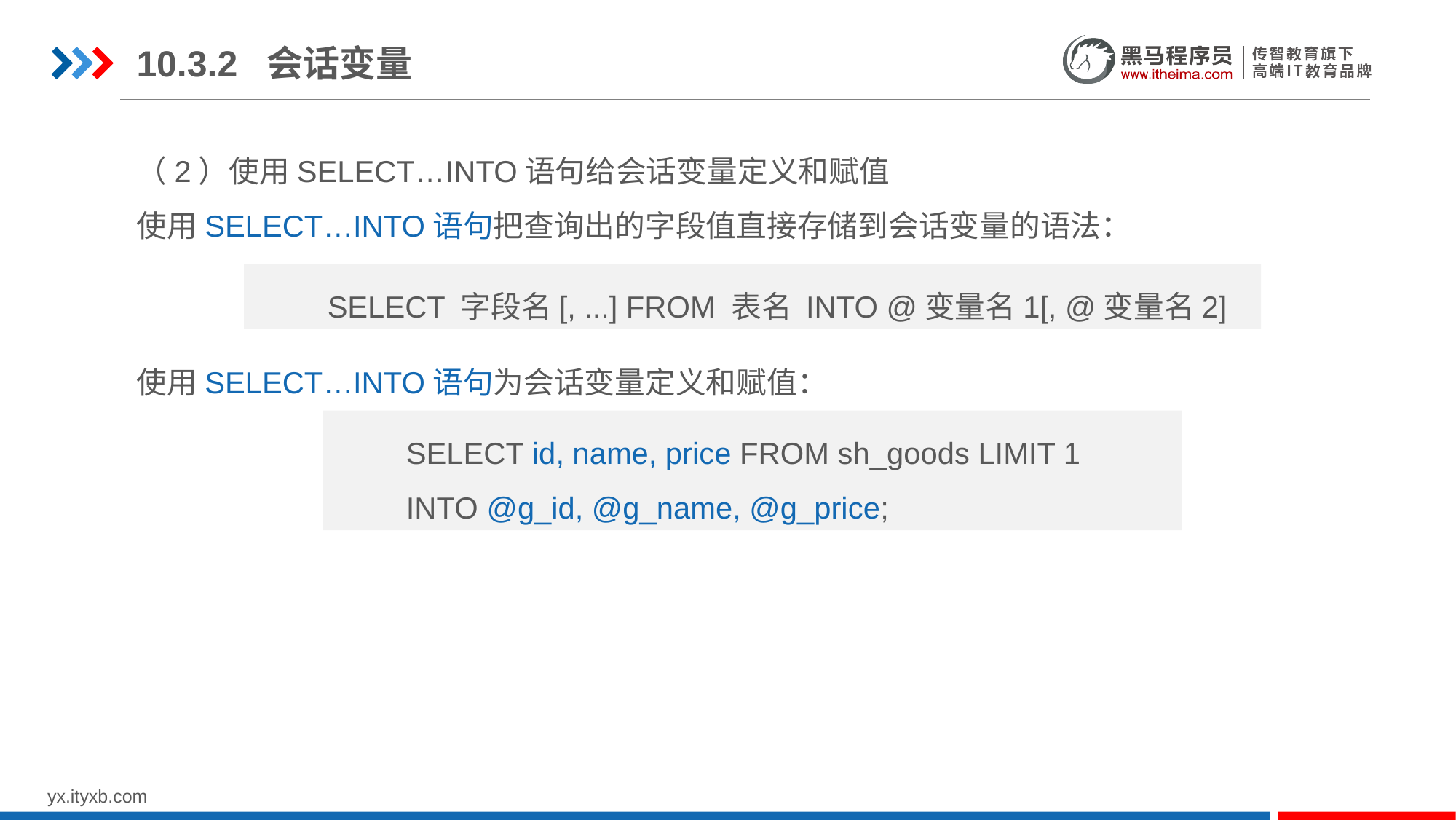

10.3.2  会话变量
（2）使用SELECT…INTO语句给会话变量定义和赋值
使用SELECT…INTO语句把查询出的字段值直接存储到会话变量的语法：
SELECT 字段名[, ...] FROM 表名 INTO @变量名1[, @变量名2]
使用SELECT…INTO语句为会话变量定义和赋值：
SELECT id, name, price FROM sh_goods LIMIT 1
INTO @g_id, @g_name, @g_price;